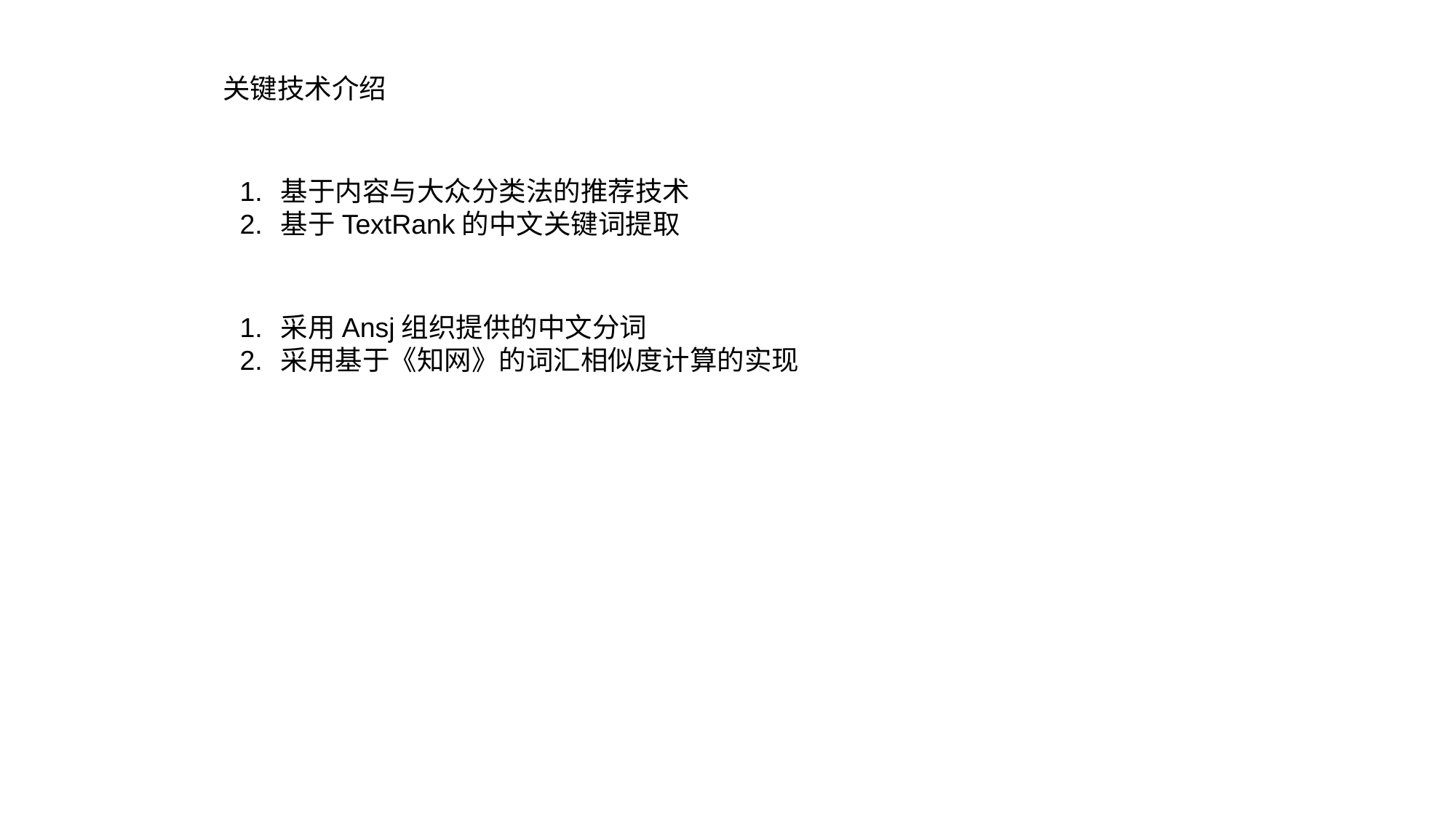

关键技术介绍
基于内容与大众分类法的推荐技术
基于TextRank的中文关键词提取
采用Ansj组织提供的中文分词
采用基于《知网》的词汇相似度计算的实现